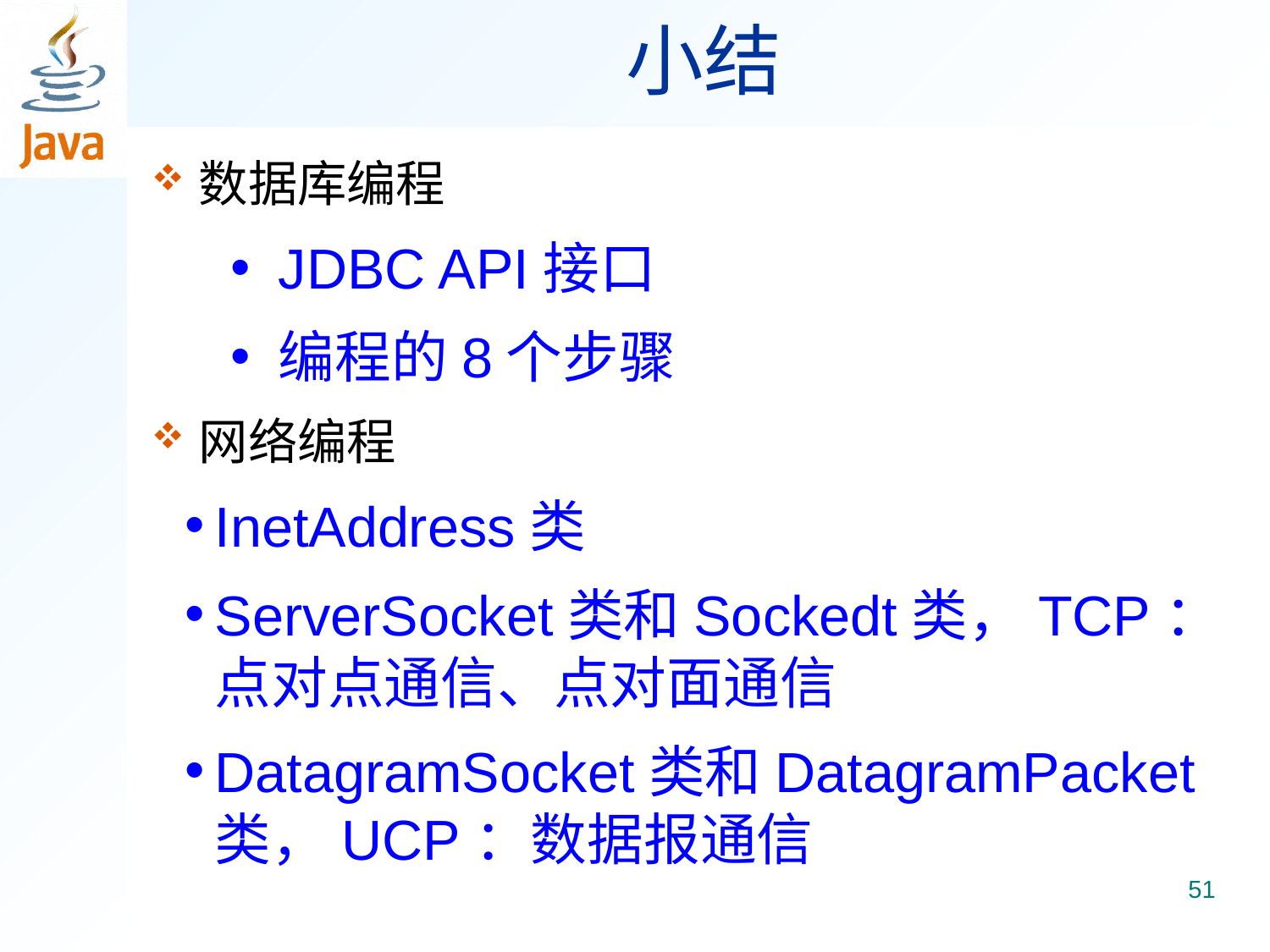

# 小结
数据库编程
JDBC API接口
编程的8个步骤
网络编程
InetAddress类
ServerSocket类和Sockedt类，TCP：点对点通信、点对面通信
DatagramSocket类和DatagramPacket类，UCP：数据报通信